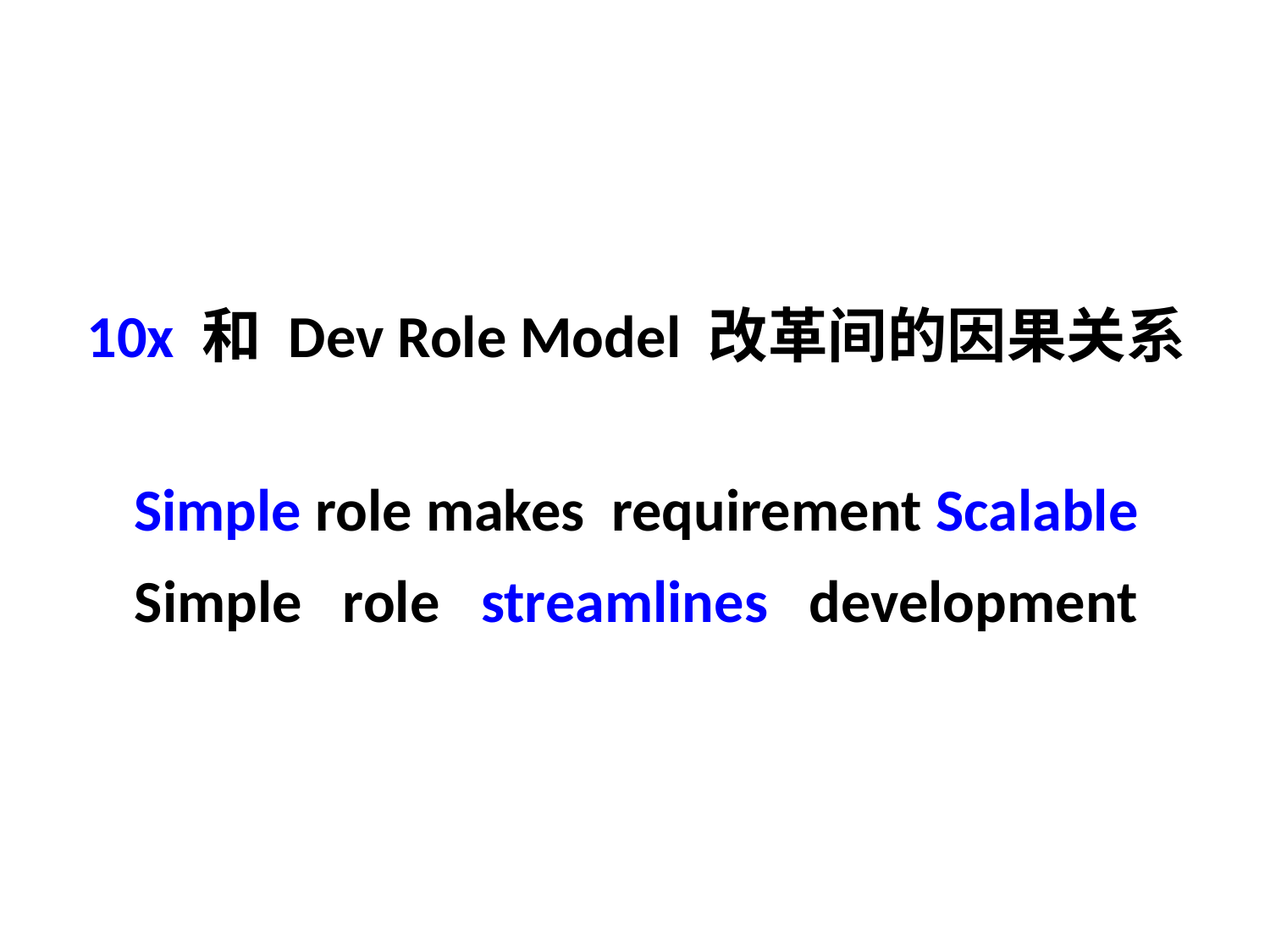

10x 和 Dev Role Model 改革间的因果关系

Simple role makes  requirement Scalable

Simple   role   streamlines   development